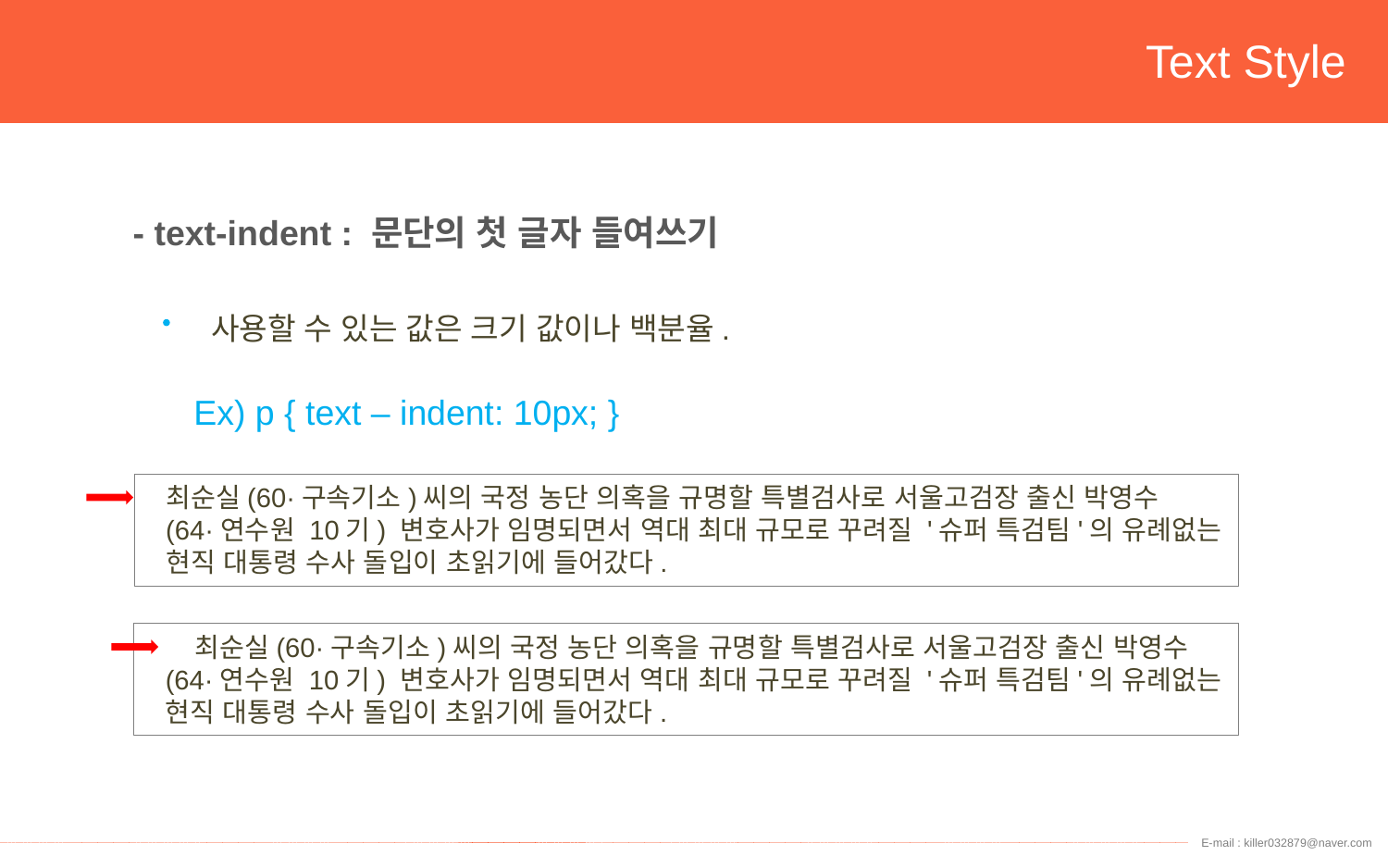

Text Style
- text-indent : 문단의 첫 글자 들여쓰기
사용할 수 있는 값은 크기 값이나 백분율.

Ex) p { text – indent: 10px; }
최순실(60·구속기소)씨의 국정 농단 의혹을 규명할 특별검사로 서울고검장 출신 박영수
(64·연수원 10기) 변호사가 임명되면서 역대 최대 규모로 꾸려질 '슈퍼 특검팀'의 유례없는
현직 대통령 수사 돌입이 초읽기에 들어갔다.

   최순실(60·구속기소)씨의 국정 농단 의혹을 규명할 특별검사로 서울고검장 출신 박영수
(64·연수원 10기) 변호사가 임명되면서 역대 최대 규모로 꾸려질 '슈퍼 특검팀'의 유례없는
현직 대통령 수사 돌입이 초읽기에 들어갔다.